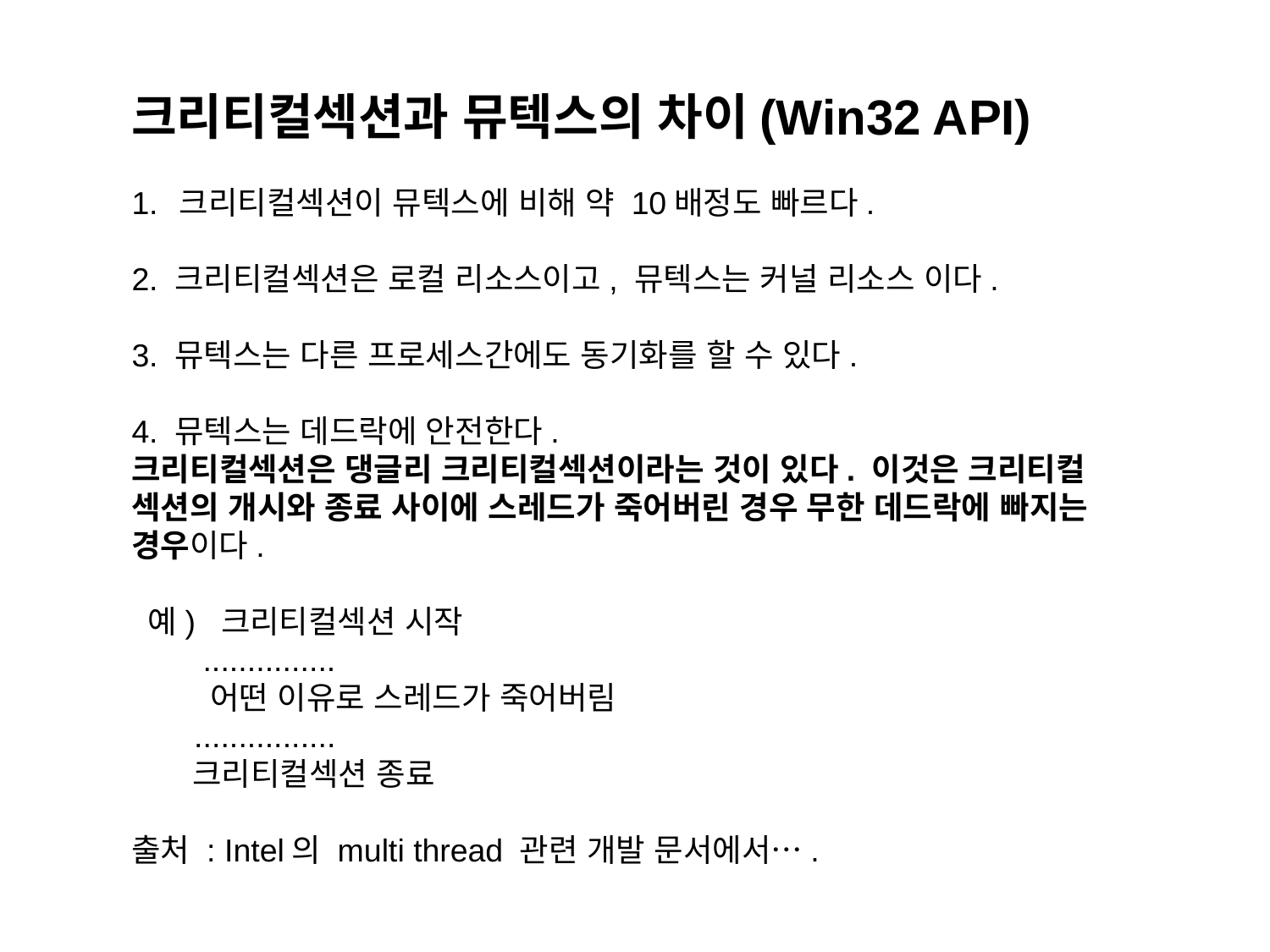

크리티컬섹션과 뮤텍스의 차이(Win32 API)

크리티컬섹션이 뮤텍스에 비해 약 10배정도 빠르다.

2. 크리티컬섹션은 로컬 리소스이고, 뮤텍스는 커널 리소스 이다.

3. 뮤텍스는 다른 프로세스간에도 동기화를 할 수 있다.

4. 뮤텍스는 데드락에 안전한다.
크리티컬섹션은 댕글리 크리티컬섹션이라는 것이 있다. 이것은 크리티컬 섹션의 개시와 종료 사이에 스레드가 죽어버린 경우 무한 데드락에 빠지는 경우이다.

 예)  크리티컬섹션 시작
        ...............
        어떤 이유로 스레드가 죽어버림
       ................
      크리티컬섹션 종료

출처 : Intel의 multi thread 관련 개발 문서에서….